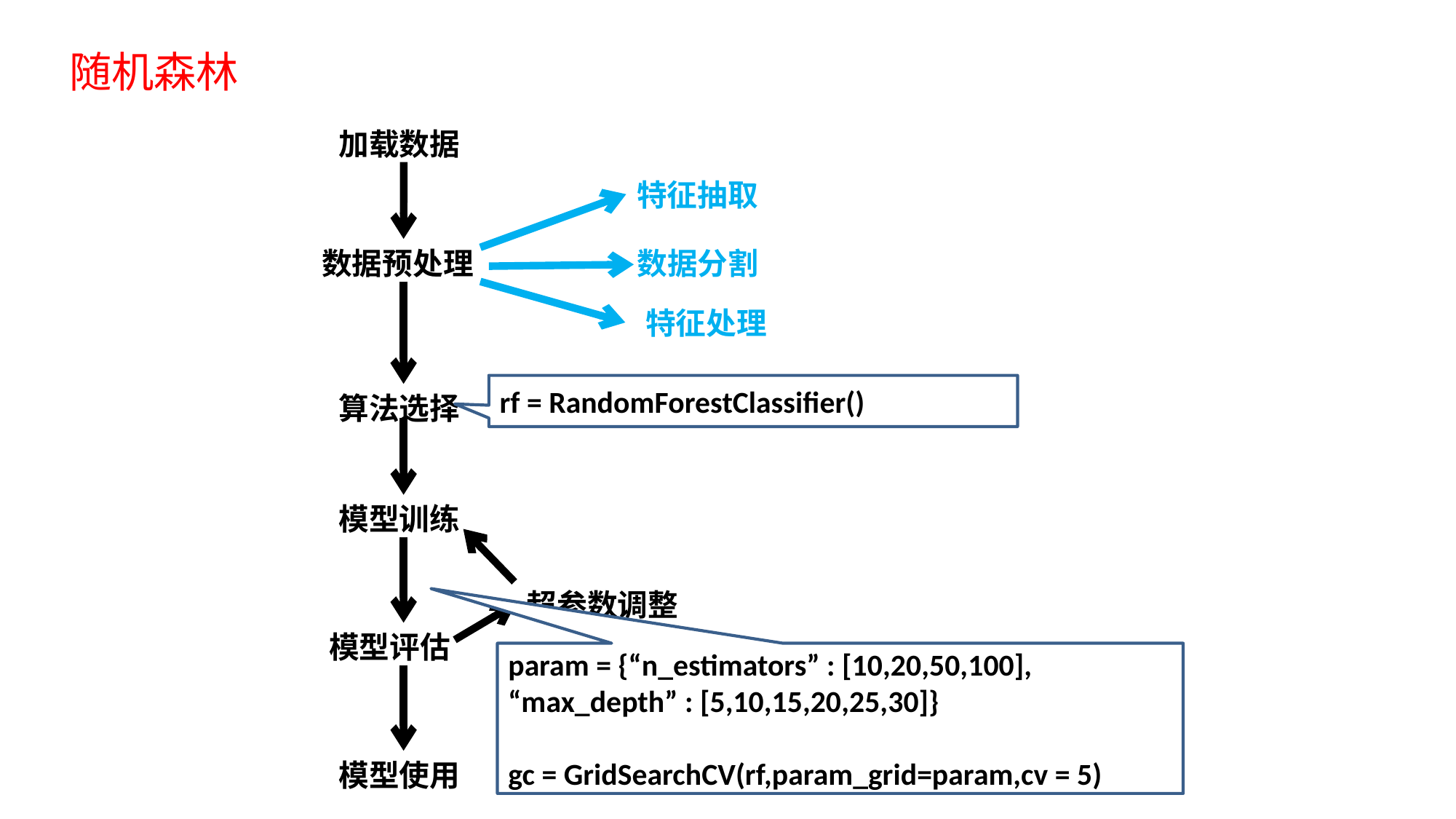

随机森林
加载数据
特征抽取
数据预处理
数据分割
特征处理
rf = RandomForestClassifier()
算法选择
模型训练
超参数调整
模型评估
param = {“n_estimators” : [10,20,50,100], “max_depth” : [5,10,15,20,25,30]}

gc = GridSearchCV(rf,param_grid=param,cv = 5)
模型使用